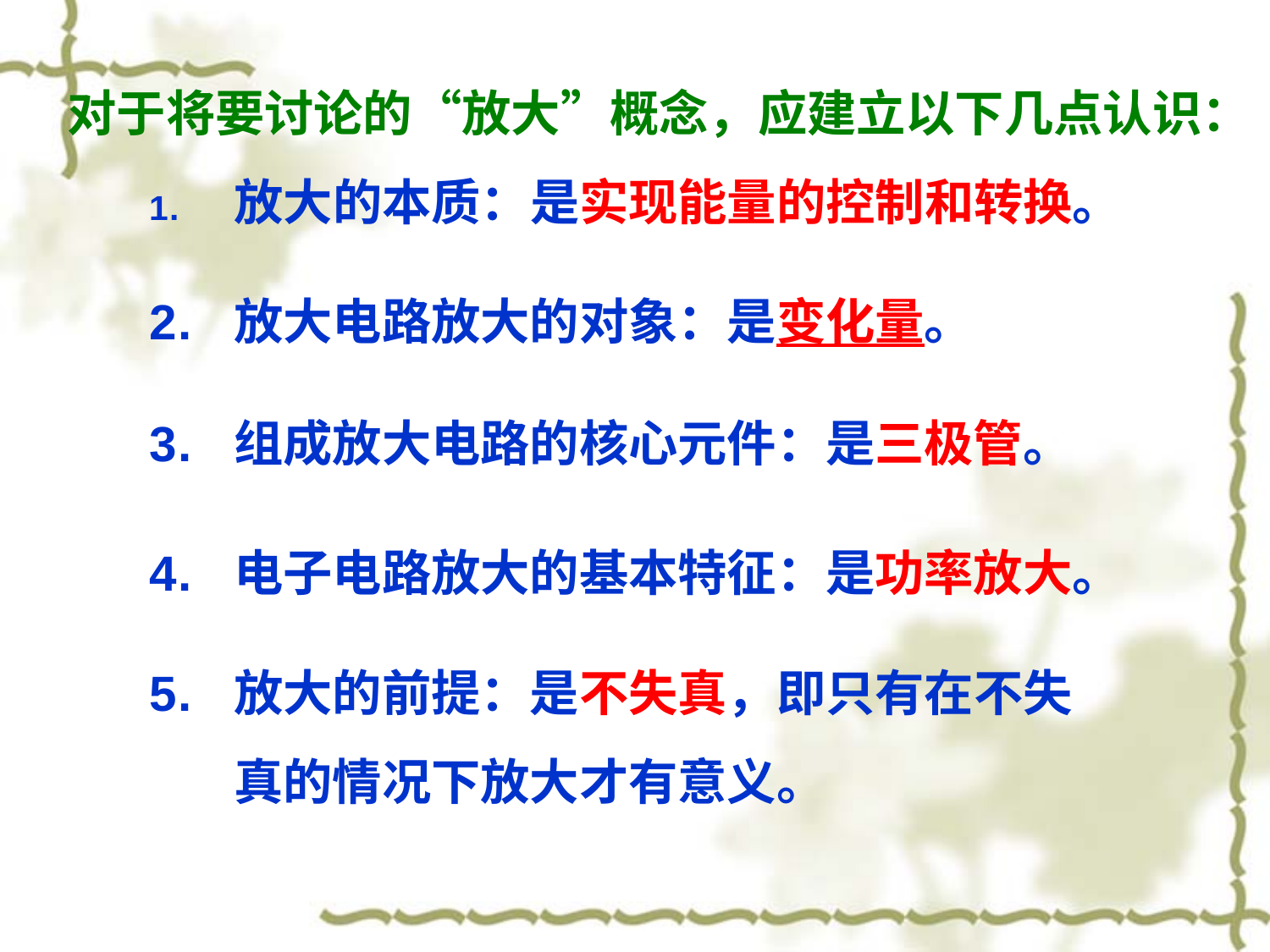

对于将要讨论的“放大”概念，应建立以下几点认识：
放大的本质：是实现能量的控制和转换。
放大电路放大的对象：是变化量。
组成放大电路的核心元件：是三极管。
电子电路放大的基本特征：是功率放大。
放大的前提：是不失真，即只有在不失真的情况下放大才有意义。
4